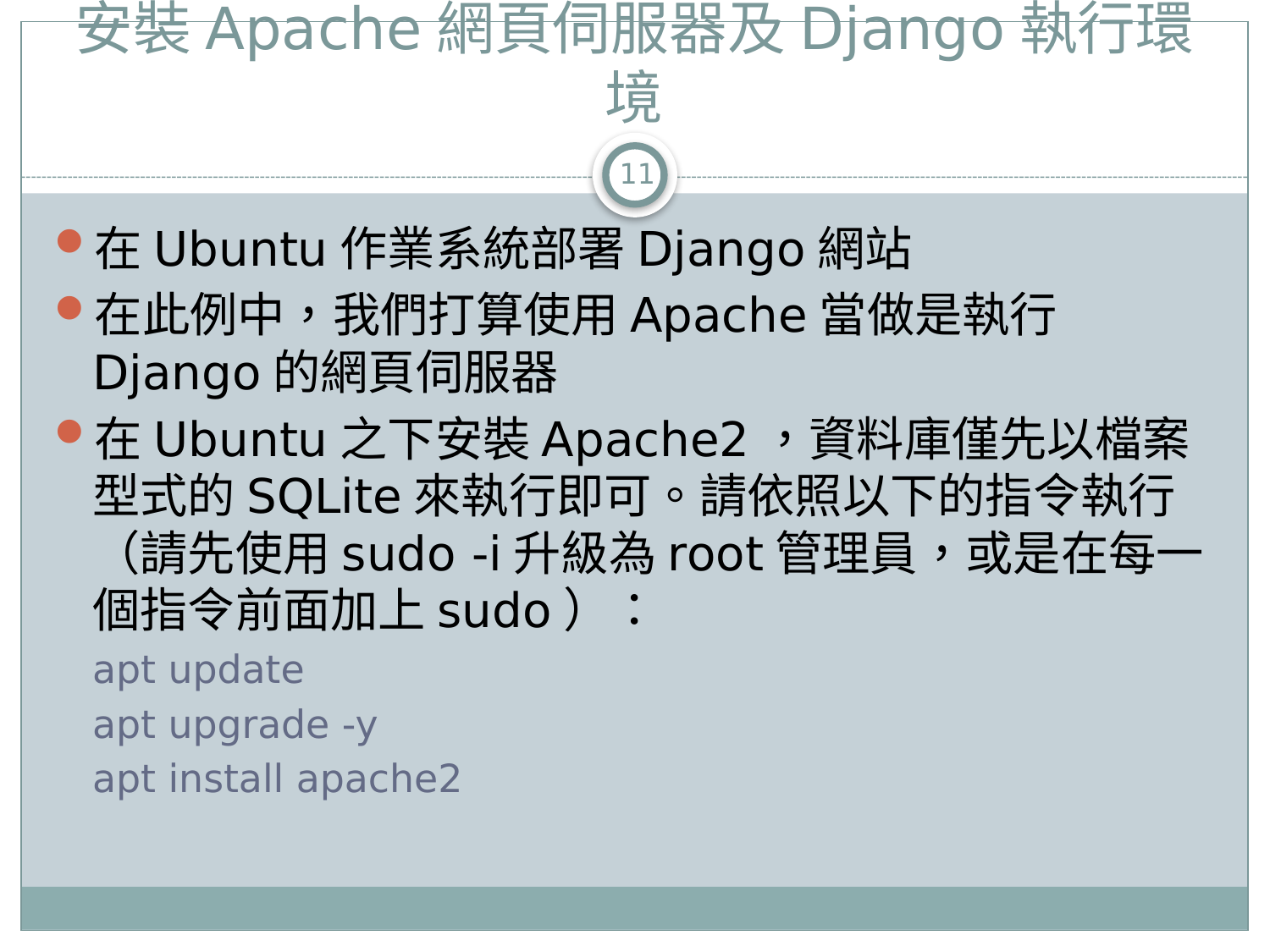

# 安裝Apache網頁伺服器及Django執行環境
11
在Ubuntu作業系統部署Django網站
在此例中，我們打算使用Apache當做是執行Django的網頁伺服器
在Ubuntu之下安裝Apache2，資料庫僅先以檔案型式的SQLite來執行即可。請依照以下的指令執行（請先使用sudo -i升級為root管理員，或是在每一個指令前面加上sudo）：
apt update
apt upgrade -y
apt install apache2